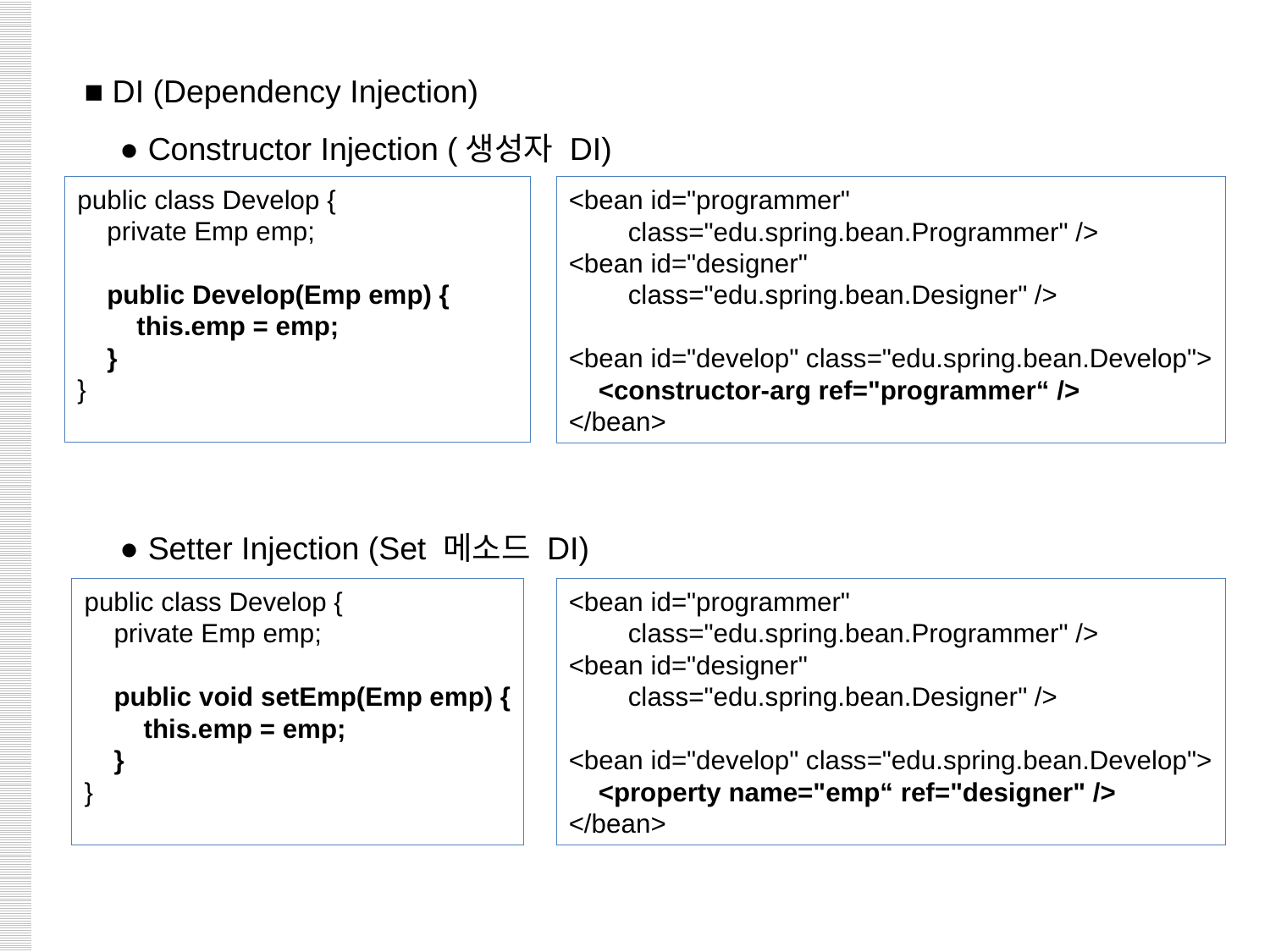

■ DI (Dependency Injection)
    ● Constructor Injection (생성자 DI)

    ● Setter Injection (Set 메소드 DI)
public class Develop {
    private Emp emp;

    public Develop(Emp emp) {
        this.emp = emp;
    }
}

<bean id="programmer"
        class="edu.spring.bean.Programmer" />
<bean id="designer"
        class="edu.spring.bean.Designer" />

<bean id="develop" class="edu.spring.bean.Develop">
    <constructor-arg ref="programmer“ />
</bean>
public class Develop {
    private Emp emp;

    public void setEmp(Emp emp) {
        this.emp = emp;
    }
}

<bean id="programmer"
        class="edu.spring.bean.Programmer" />
<bean id="designer"
        class="edu.spring.bean.Designer" />

<bean id="develop" class="edu.spring.bean.Develop">
    <property name="emp“ ref="designer" />
</bean>